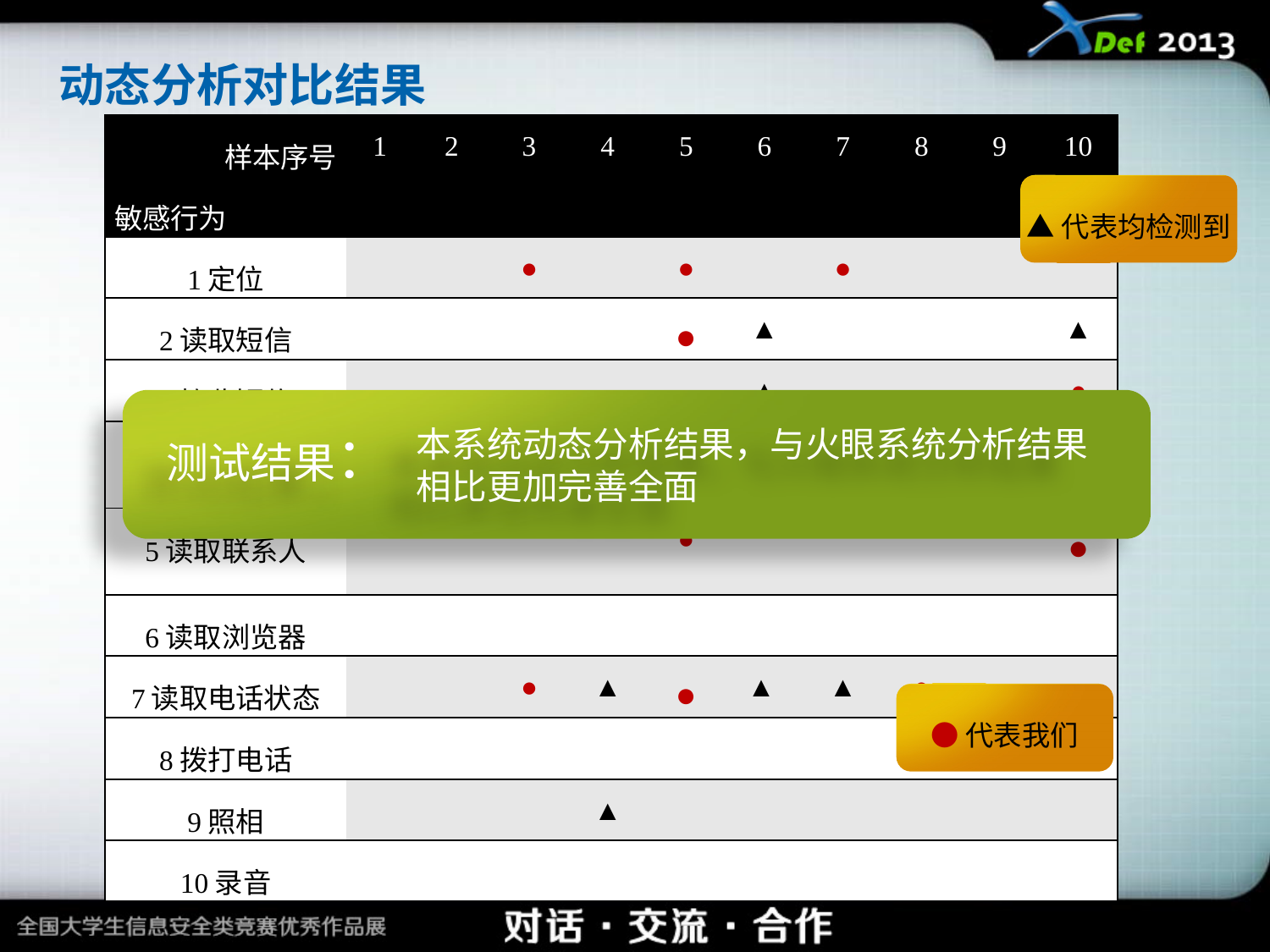

动态分析对比结果
| 样本序号 敏感行为 | 1 | 2 | 3 | 4 | 5 | 6 | 7 | 8 | 9 | 10 |
| --- | --- | --- | --- | --- | --- | --- | --- | --- | --- | --- |
| 1定位 |  |  | ● |  | ● |  | ● |  |  |  |
| 2读取短信 |  |  |  |  | ● | ▲ |  |  |  | ▲ |
| 3接收短信 |  |  |  |  |  | ▲ |  |  |  | ● |
| 4发送短信 |  |  |  |  |  | ▲ |  |  | ▲ | ▲ |
| 5读取联系人 |  |  |  |  | ● |  |  |  |  | ● |
| 6读取浏览器 |  |  |  |  |  |  |  |  |  |  |
| 7读取电话状态 |  |  | ● | ▲ | ● | ▲ | ▲ | ● |  | ▲ |
| 8拨打电话 |  |  |  |  |  |  |  |  |  |  |
| 9照相 |  |  |  | ▲ |  |  |  |  |  |  |
| 10录音 |  |  |  |  |  |  |  |  |  |  |

▲代表均检测到

测试结果：
本系统动态分析结果，与火眼系统分析结果相比更加完善全面

●代表我们